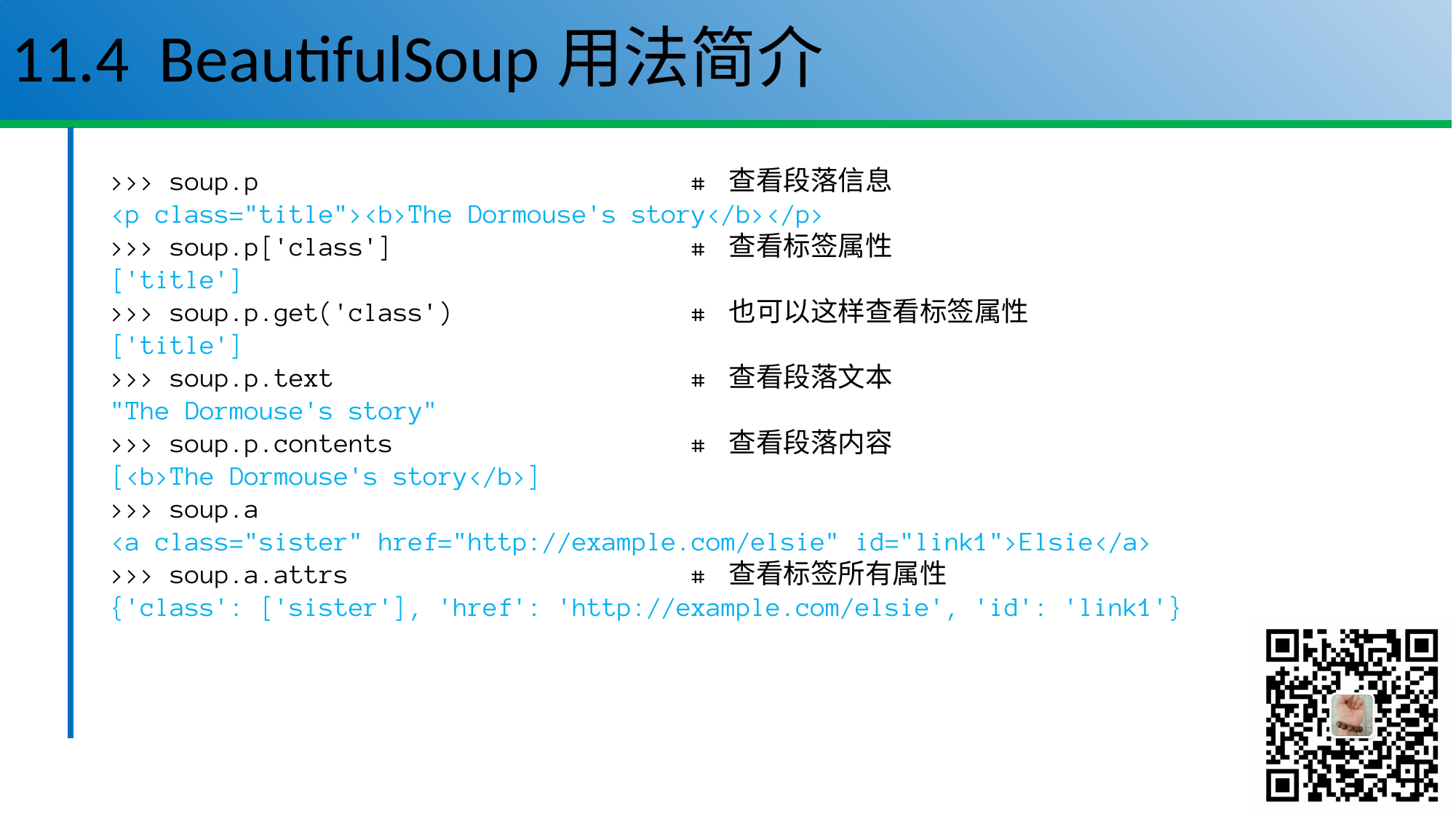

# 11.4  BeautifulSoup用法简介
>>> soup.p                             # 查看段落信息
<p class="title"><b>The Dormouse's story</b></p>
>>> soup.p['class']                    # 查看标签属性
['title']
>>> soup.p.get('class')                # 也可以这样查看标签属性
['title']
>>> soup.p.text                        # 查看段落文本
"The Dormouse's story"
>>> soup.p.contents                    # 查看段落内容
[<b>The Dormouse's story</b>]
>>> soup.a
<a class="sister" href="http://example.com/elsie" id="link1">Elsie</a>
>>> soup.a.attrs                       # 查看标签所有属性
{'class': ['sister'], 'href': 'http://example.com/elsie', 'id': 'link1'}
52